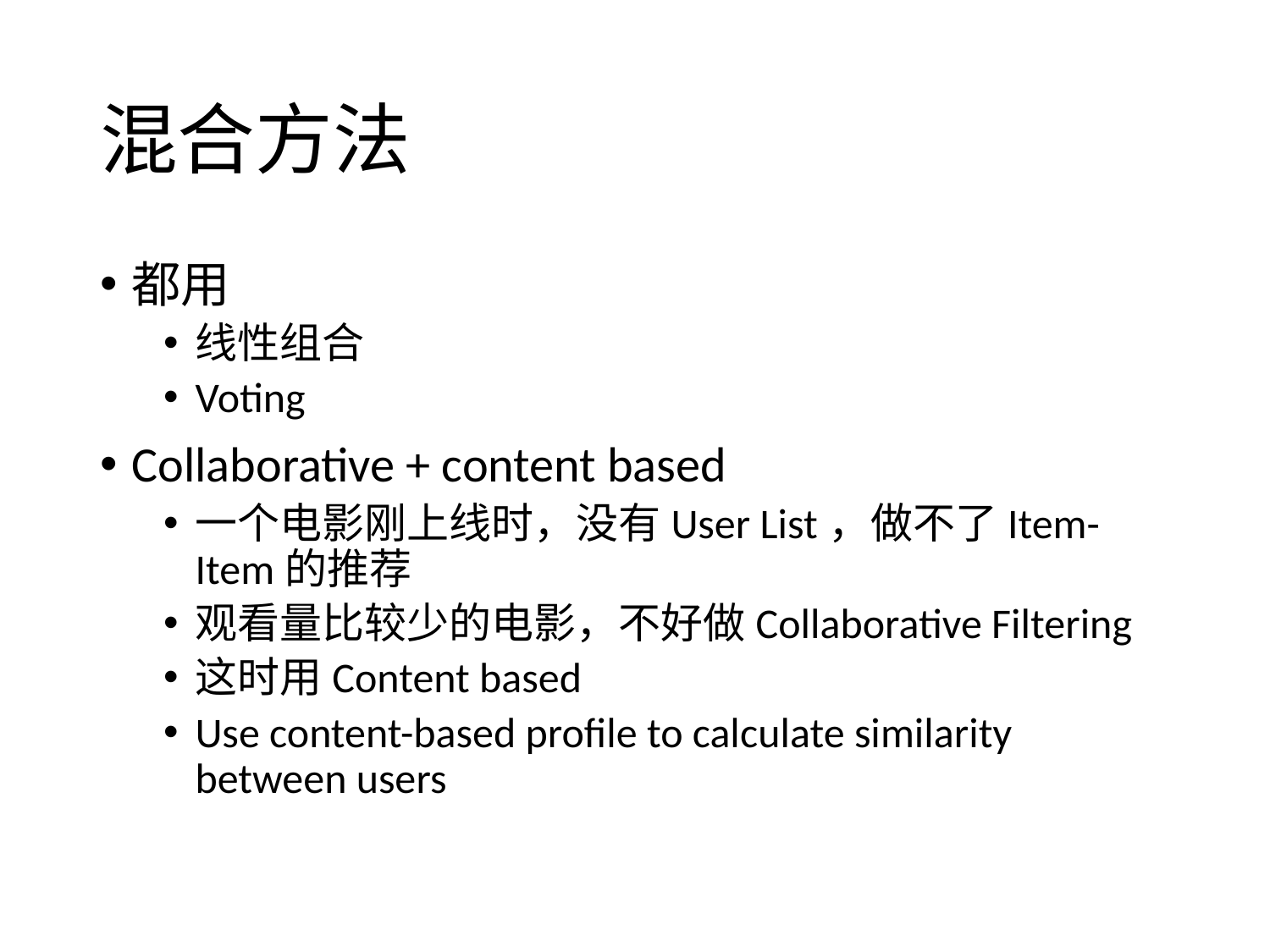

# 混合方法
都用
线性组合
Voting
Collaborative + content based
一个电影刚上线时，没有User List，做不了Item-Item的推荐
观看量比较少的电影，不好做Collaborative Filtering
这时用Content based
Use content-based profile to calculate similarity between users